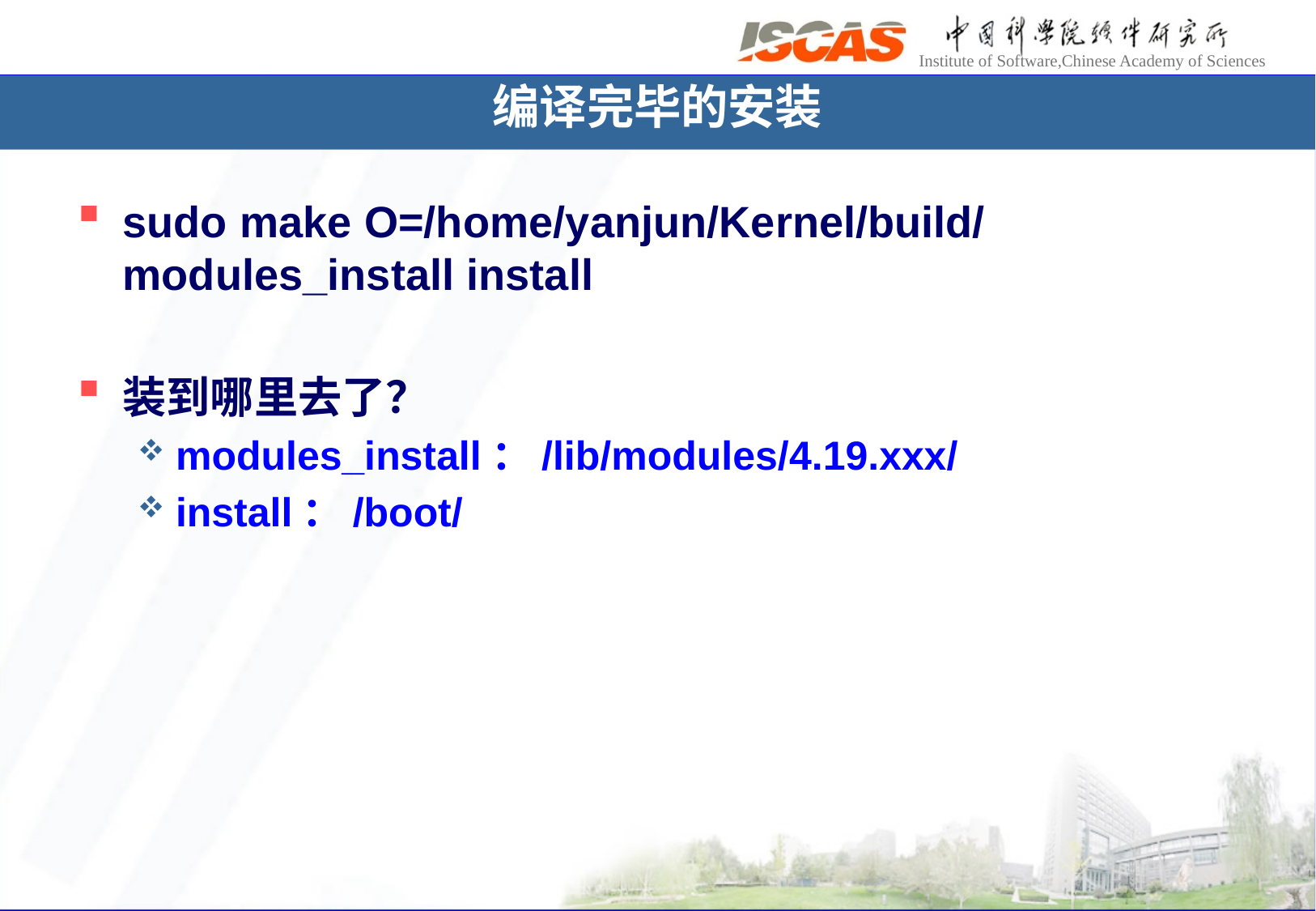

# 编译完毕的安装
sudo make O=/home/yanjun/Kernel/build/ modules_install install

装到哪里去了？
modules_install：/lib/modules/4.19.xxx/
install：/boot/